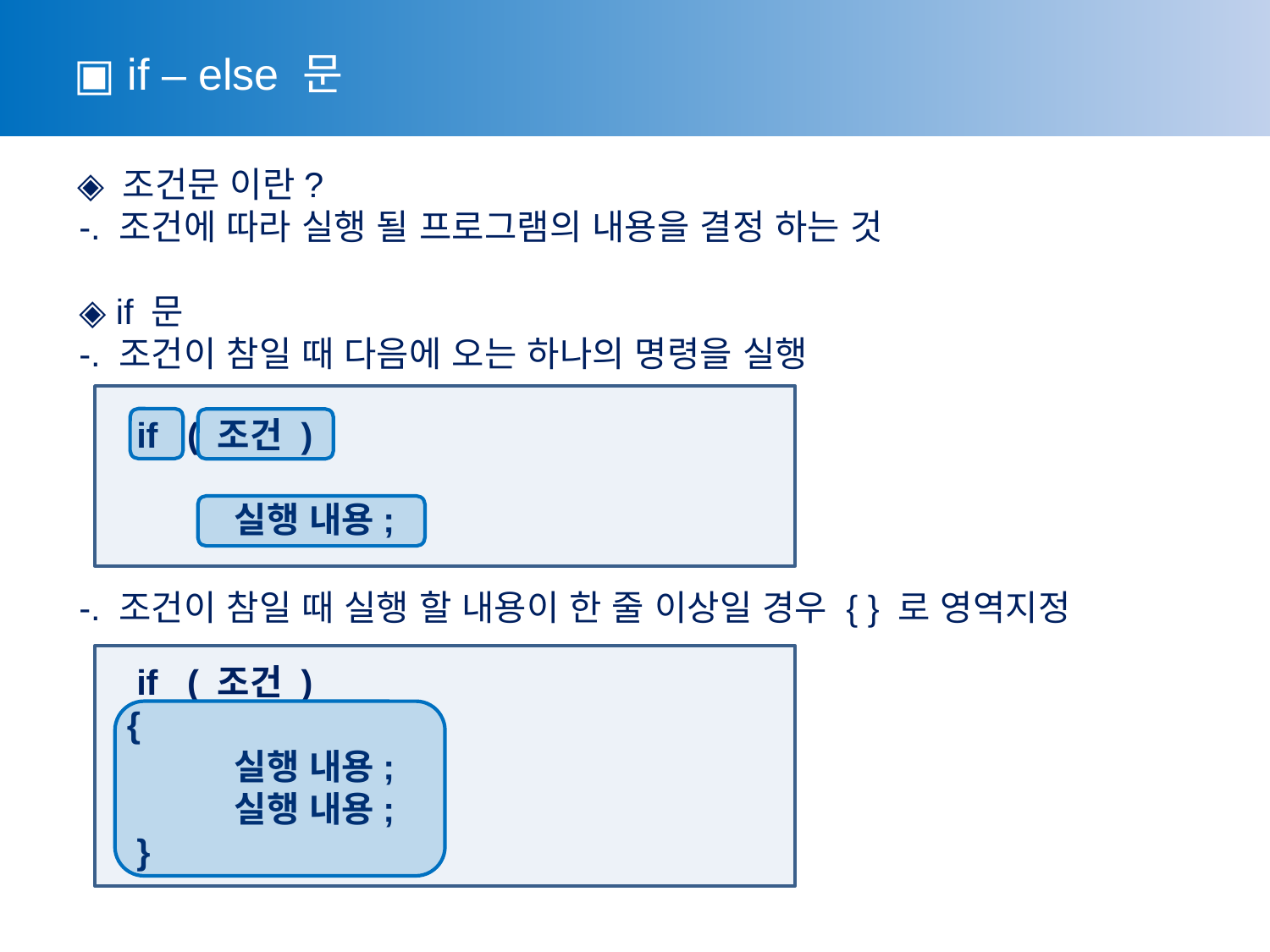

▣ if – else 문
 ◈ 조건문 이란?
 -. 조건에 따라 실행 될 프로그램의 내용을 결정 하는 것

 ◈ if 문
 -. 조건이 참일 때 다음에 오는 하나의 명령을 실행

 -. 조건이 참일 때 실행 할 내용이 한 줄 이상일 경우 { } 로 영역지정
   if   ( 조건 )

	실행 내용;

   if   ( 조건 )
  {
	실행 내용;
	실행 내용;
   }